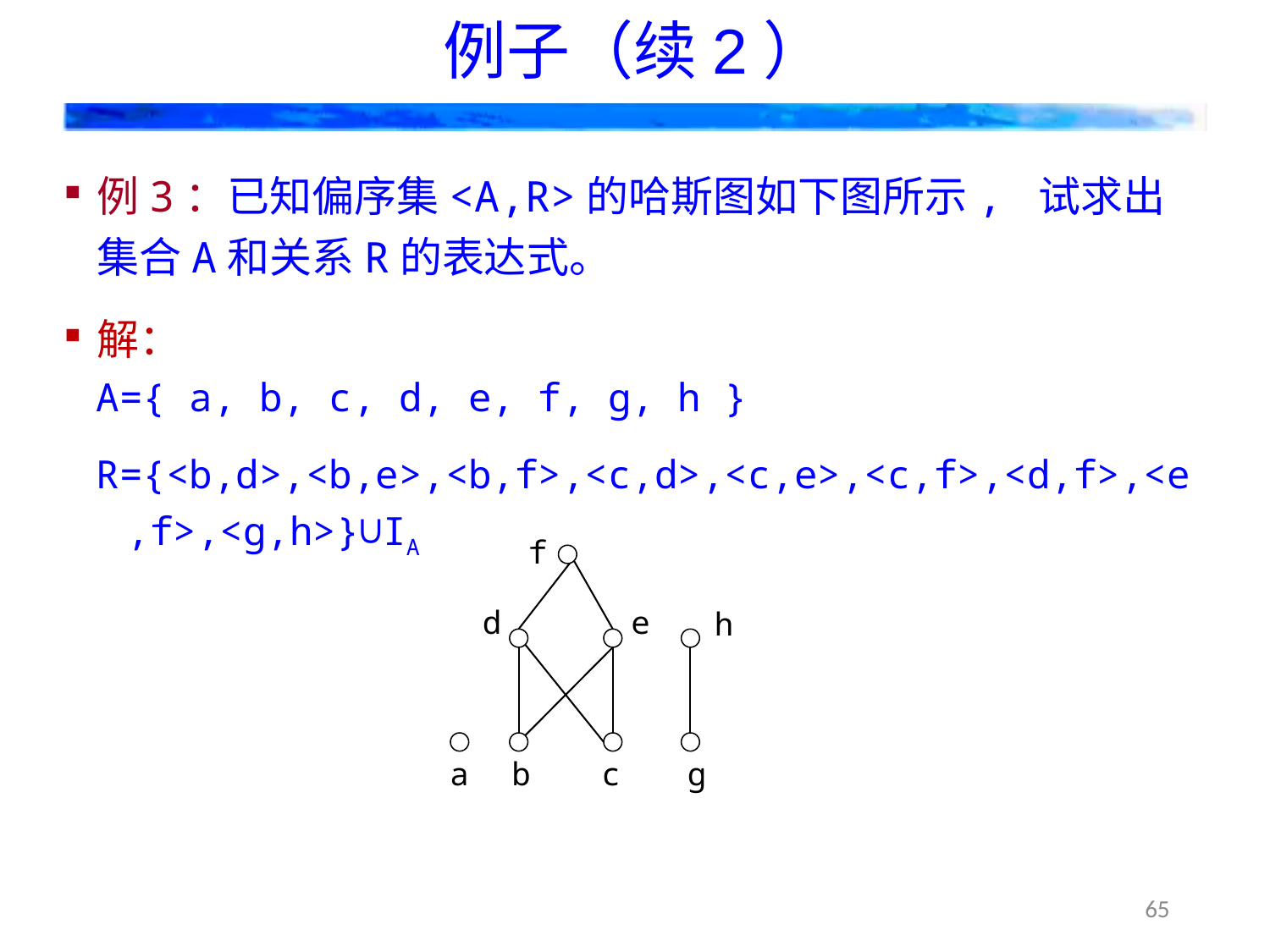

# 例子（续2）
例3：已知偏序集<A,R>的哈斯图如下图所示, 试求出集合A和关系R的表达式。
解：
A={ a, b, c, d, e, f, g, h }
R={<b,d>,<b,e>,<b,f>,<c,d>,<c,e>,<c,f>,<d,f>,<e,f>,<g,h>}∪IA
f

e
d
h

a
g
c
b
65